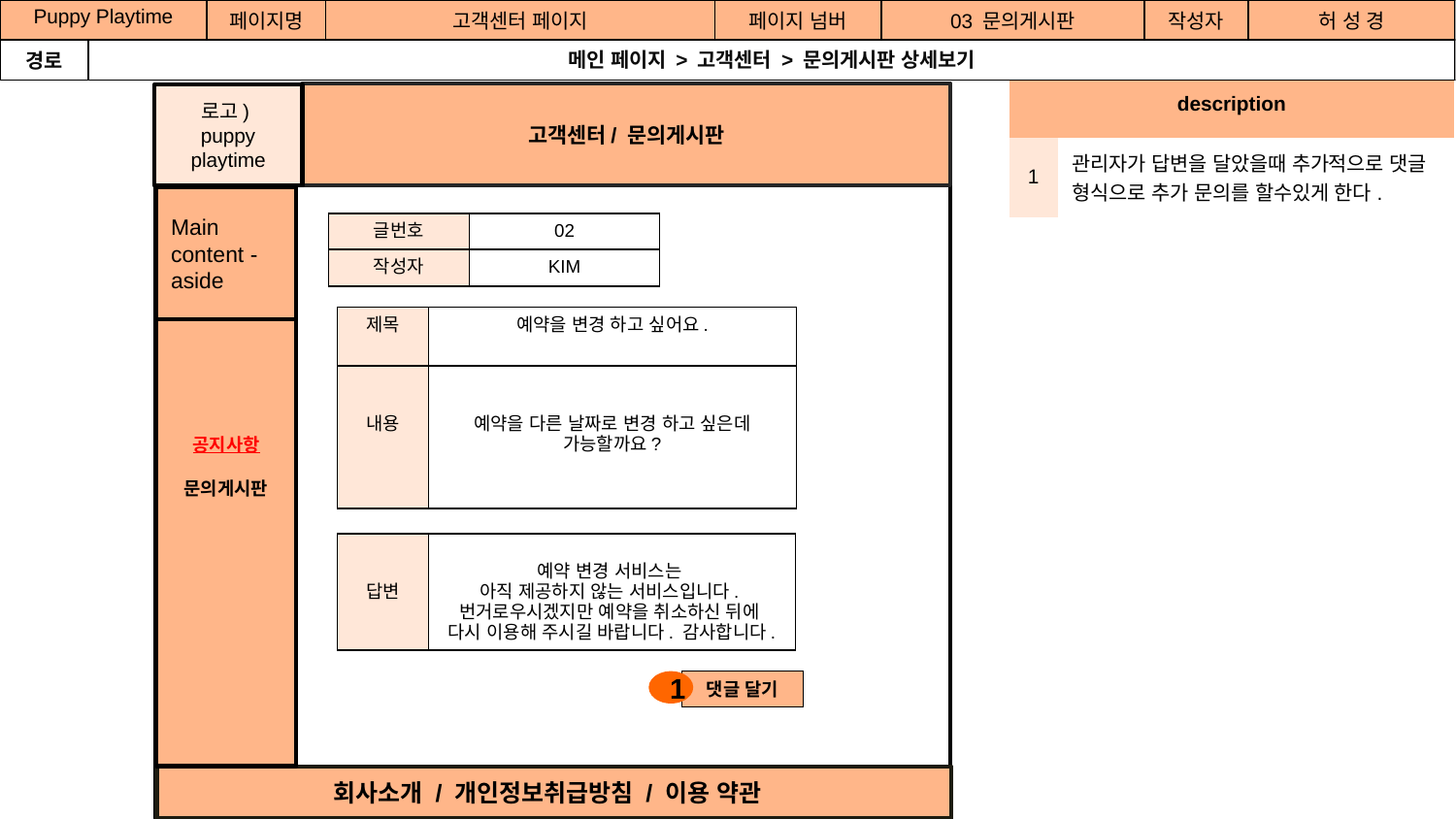

공간(오피스) 대여 시스템
| Puppy Playtime |  | 페이지명 | 고객센터 페이지 | 페이지 넘버 | 03 문의게시판 | 작성자 | 허 성 경 |
| --- | --- | --- | --- | --- | --- | --- | --- |
| 경로 | 메인 페이지 > 고객센터 > 문의게시판 상세보기 |  |  |  |  |  |  |
| description |  |
| --- | --- |
| 1 | 관리자가 답변을 달았을때 추가적으로 댓글 형식으로 추가 문의를 할수있게 한다. |
고객센터/ 문의게시판
로고)
puppy
playtime

Main content -aside
공지사항
문의게시판

| 글번호 | 02 |
| --- | --- |
| 작성자 | KIM |
| 제목 | 예약을 변경 하고 싶어요. |
| --- | --- |
| 내용 | 예약을 다른 날짜로 변경 하고 싶은데 가능할까요? |
| --- | --- |
| 답변 | 예약 변경 서비스는 아직 제공하지 않는 서비스입니다. 번거로우시겠지만 예약을 취소하신 뒤에 다시 이용해 주시길 바랍니다. 감사합니다. |
| --- | --- |
1
댓글 달기
회사소개 / 개인정보취급방침 / 이용 약관